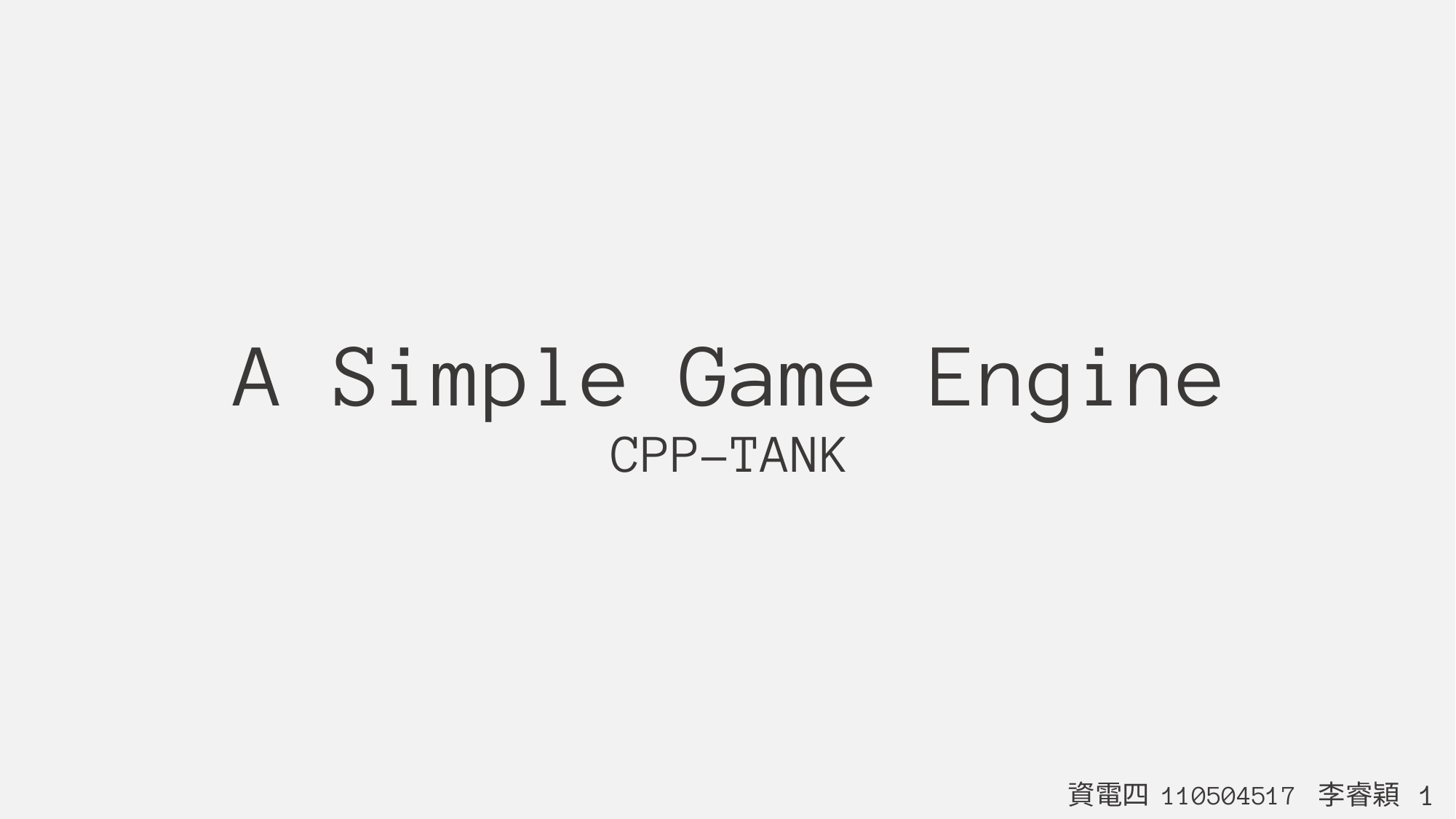

# A Simple Game Engine CPP-TANK
資電四 110504517 李睿穎